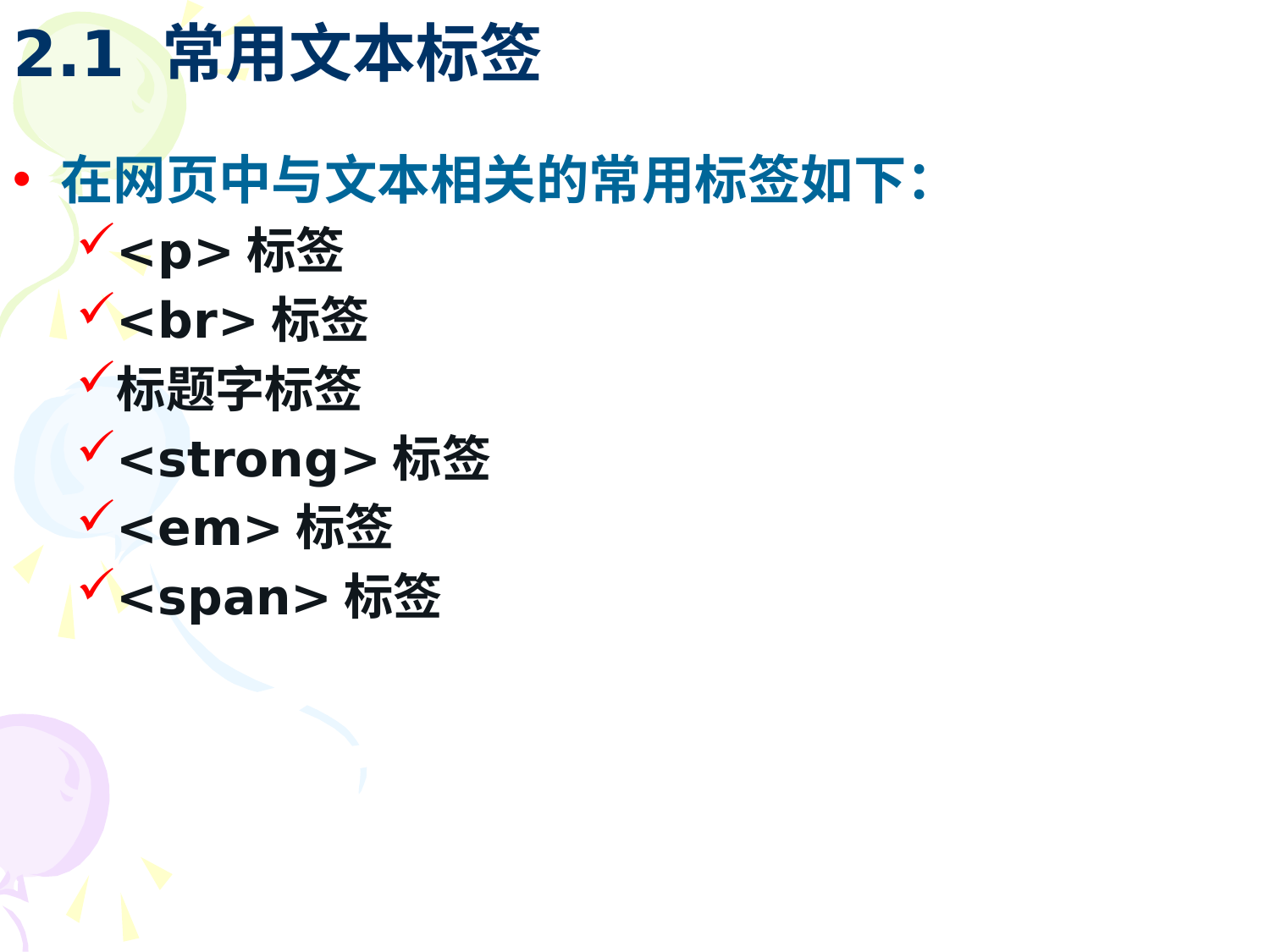

# 2.1 常用文本标签
在网页中与文本相关的常用标签如下：
<p>标签
<br>标签
标题字标签
<strong>标签
<em>标签
<span>标签